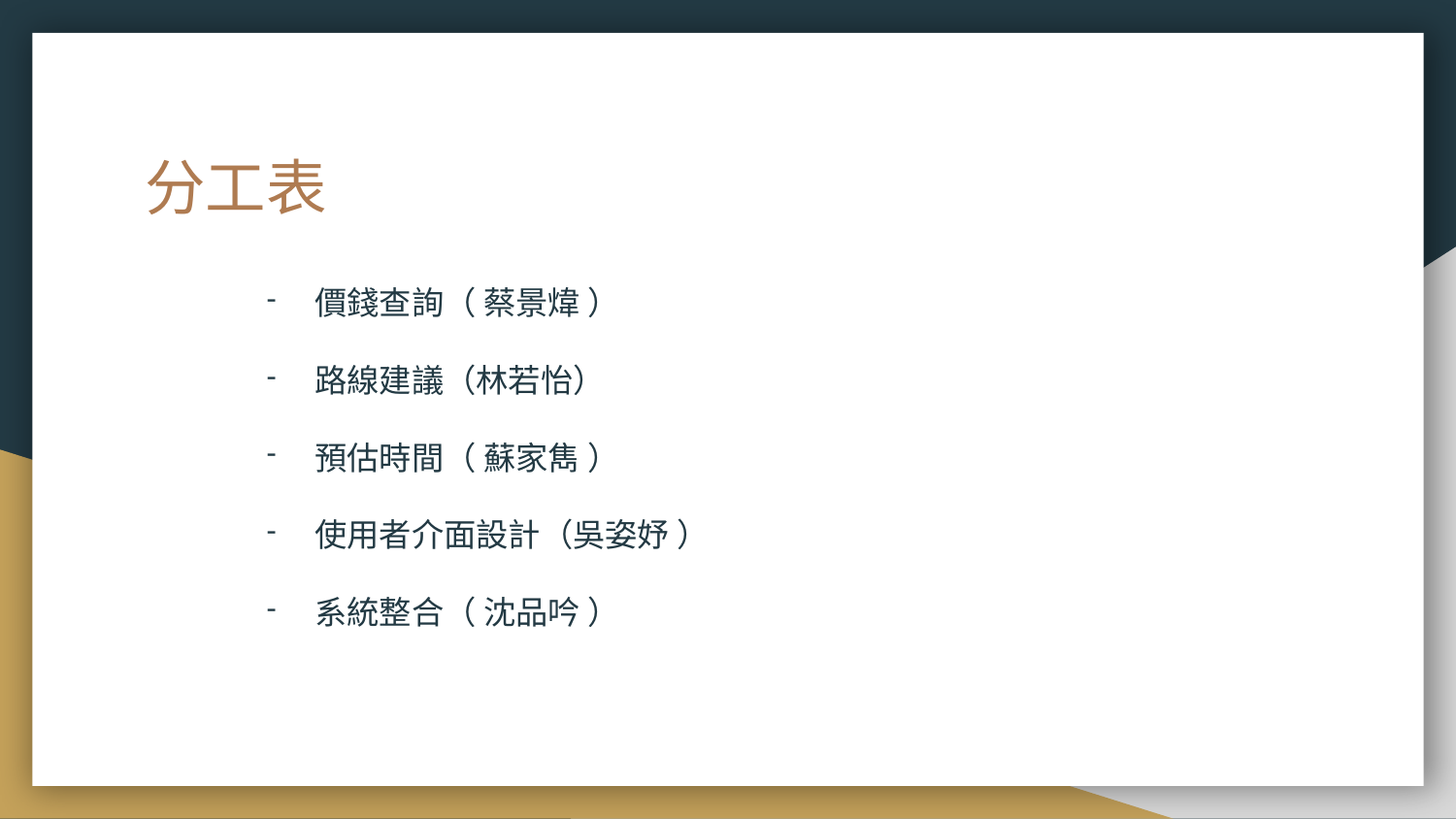

# 分工表
價錢查詢（ 蔡景煒 ）
路線建議（林若怡）
預估時間（ 蘇家雋 ）
使用者介面設計（吳姿妤 ）
系統整合（ 沈品吟 ）